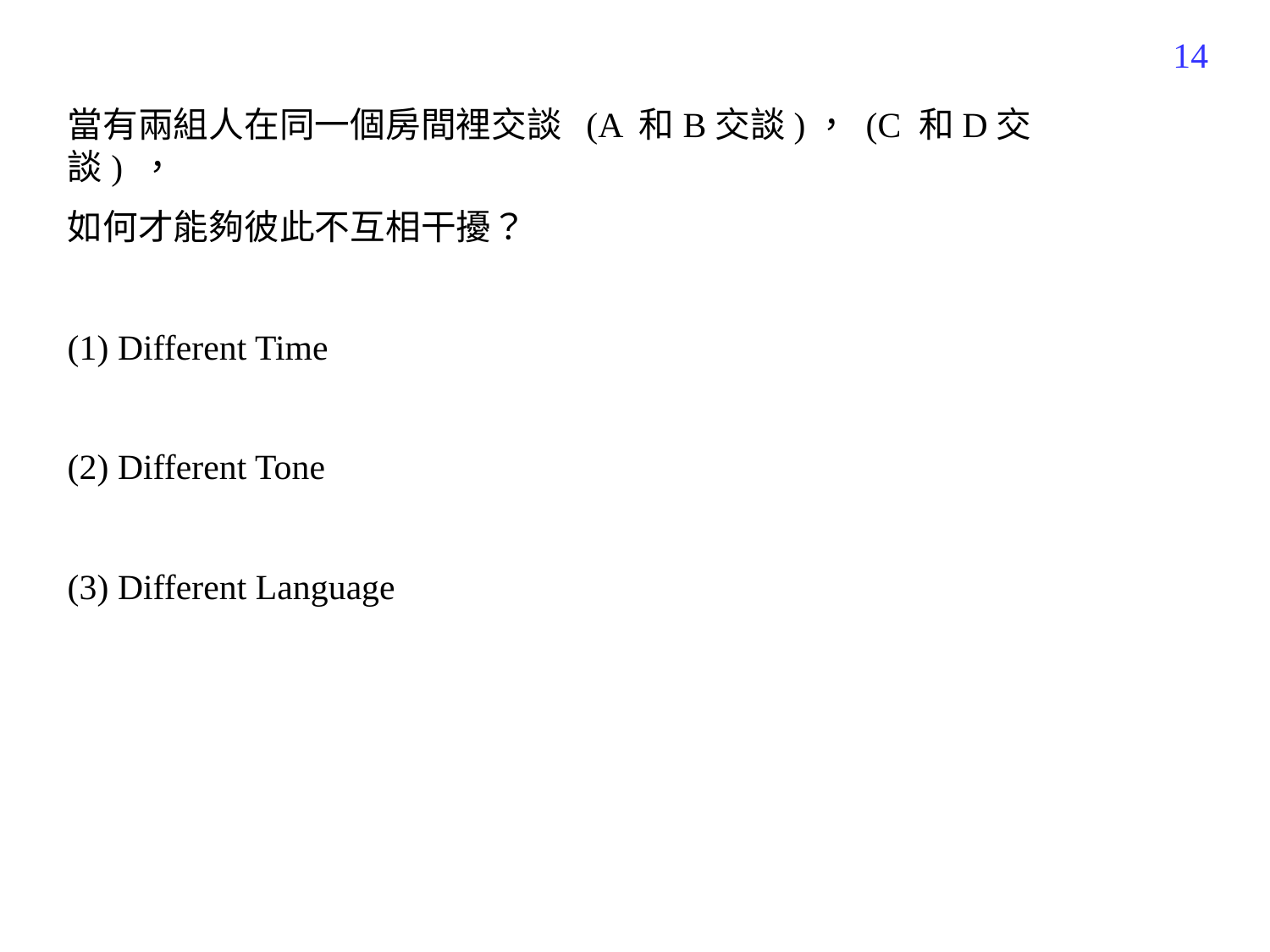

14
當有兩組人在同一個房間裡交談  (A 和B交談)， (C 和D交談) ，
如何才能夠彼此不互相干擾？

(1) Different Time

(2) Different Tone

(3) Different Language